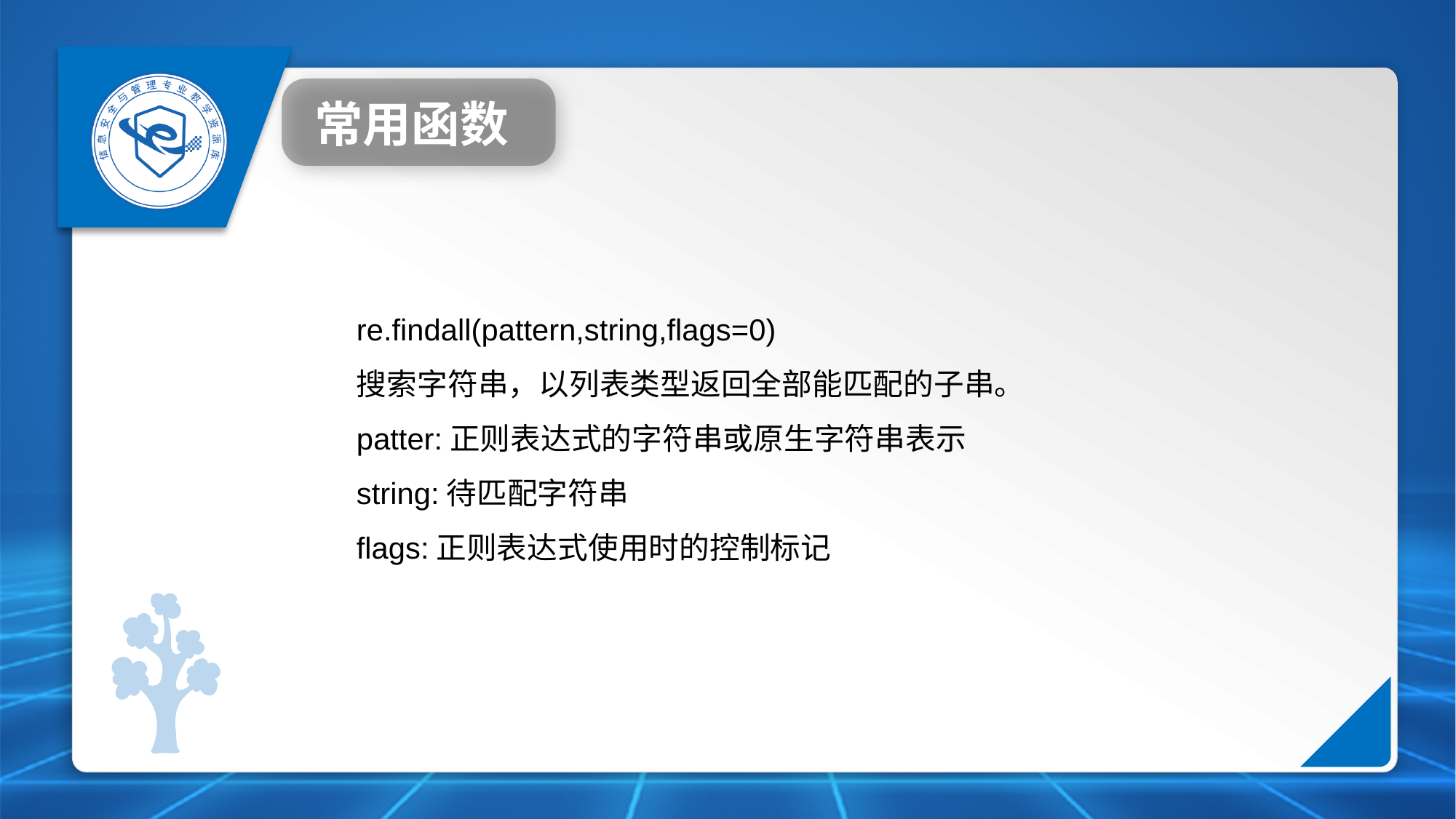

常用函数
re.findall(pattern,string,flags=0)
搜索字符串，以列表类型返回全部能匹配的子串。
patter:正则表达式的字符串或原生字符串表示
string:待匹配字符串
flags:正则表达式使用时的控制标记